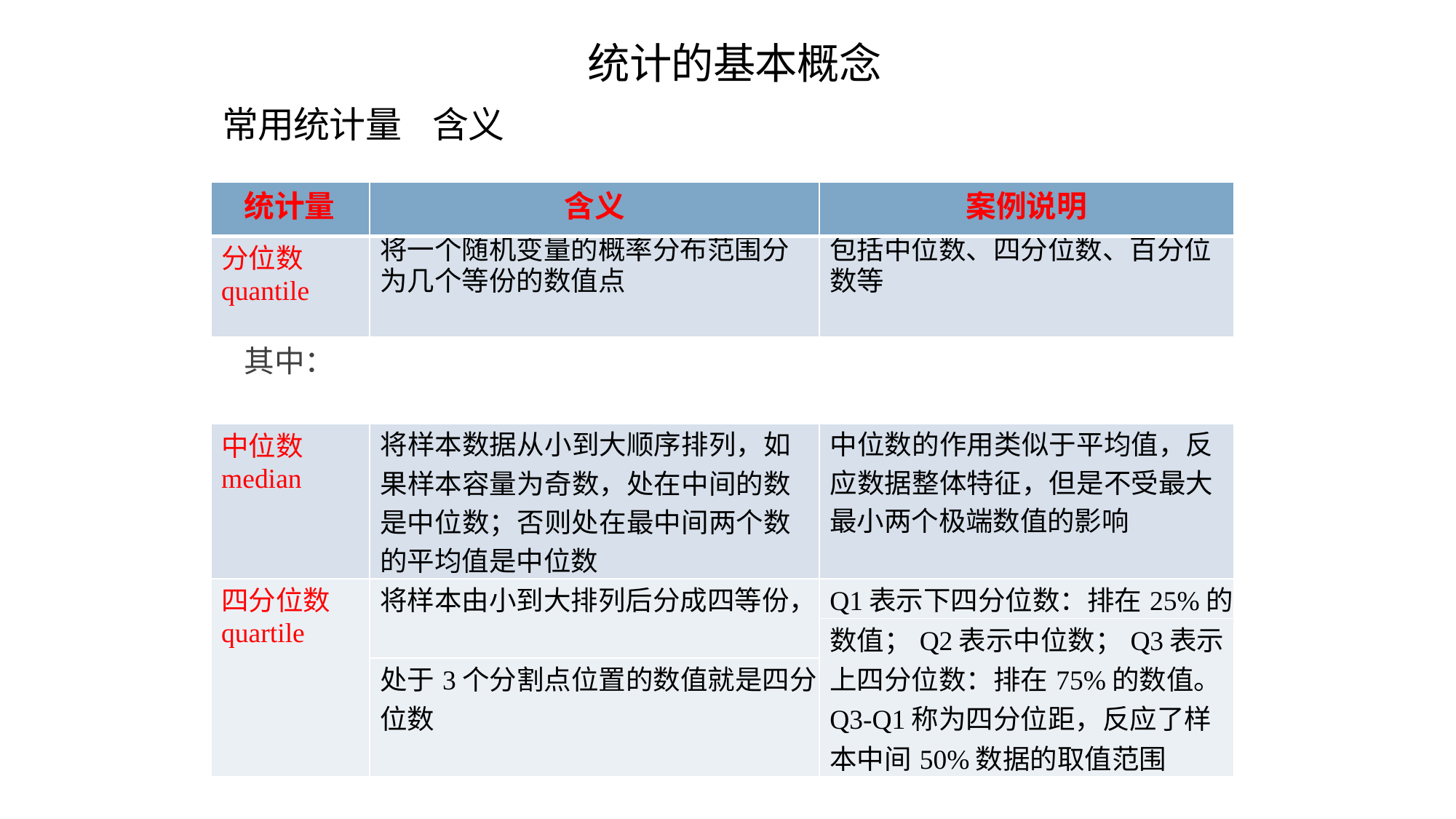

统计的基本概念
常用统计量    含义
| 统计量 | 含义 | 案例说明 |
| --- | --- | --- |
| 分位数 quantile | 将一个随机变量的概率分布范围分 为几个等份的数值点 | 包括中位数、四分位数、百分位 数等 |
| 其中： |  |  |
| 中位数 median | 将样本数据从小到大顺序排列，如 果样本容量为奇数，处在中间的数 是中位数；否则处在最中间两个数 的平均值是中位数 | 中位数的作用类似于平均值，反 应数据整体特征，但是不受最大 最小两个极端数值的影响 |
| 四分位数 quartile | 将样本由小到大排列后分成四等份， | Q1表示下四分位数：排在25%的 |
|  |  | 数值；Q2表示中位数；Q3表示 |
|  | 处于3个分割点位置的数值就是四分 | 上四分位数：排在75%的数值。 |
|  | 位数 | Q3-Q1称为四分位距，反应了样 |
|  |  | 本中间50%数据的取值范围 |
、